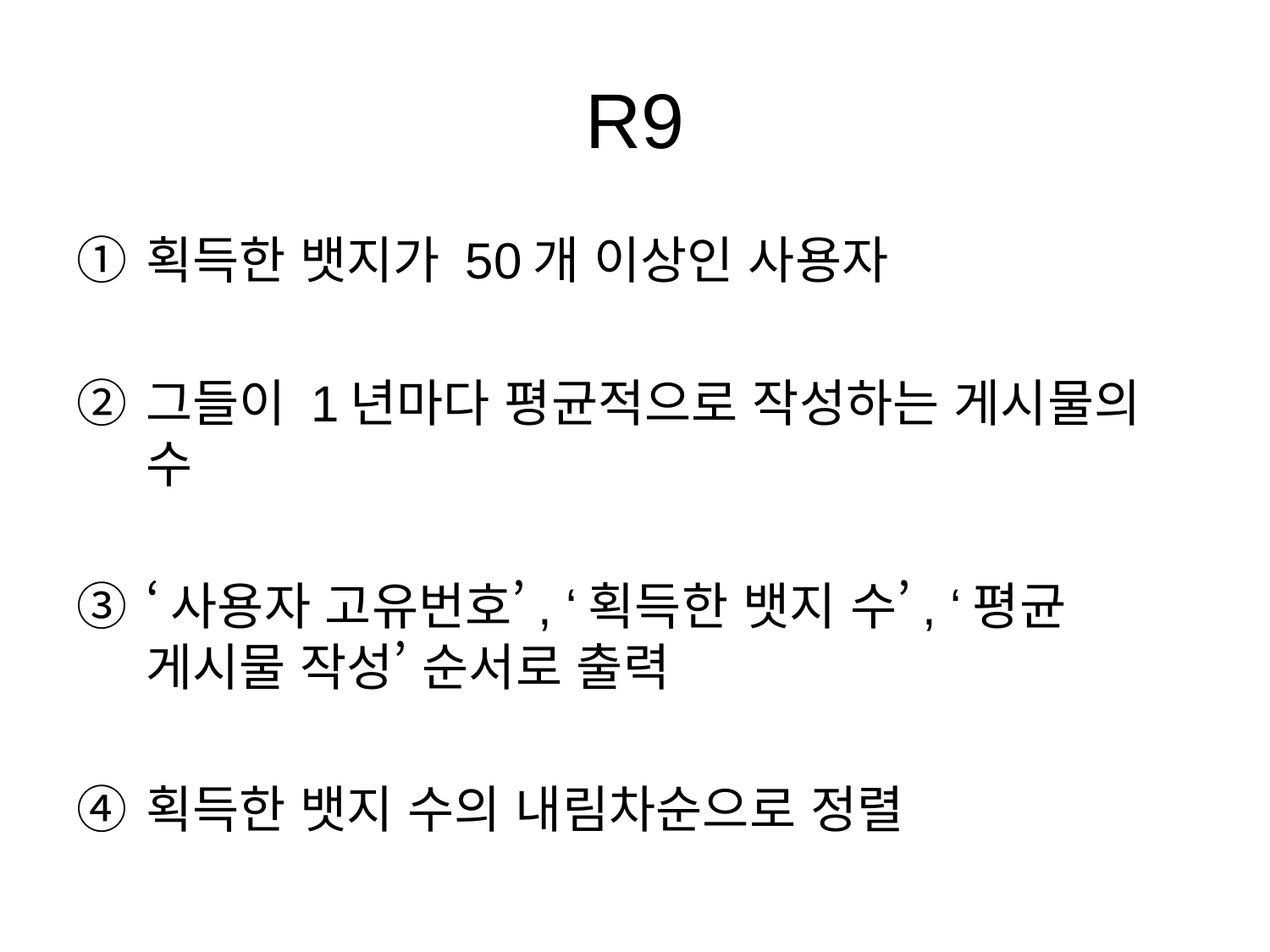

# R9
획득한 뱃지가 50개 이상인 사용자

그들이 1년마다 평균적으로 작성하는 게시물의 수

‘사용자 고유번호’, ‘획득한 뱃지 수’, ‘평균 게시물 작성’ 순서로 출력

획득한 뱃지 수의 내림차순으로 정렬